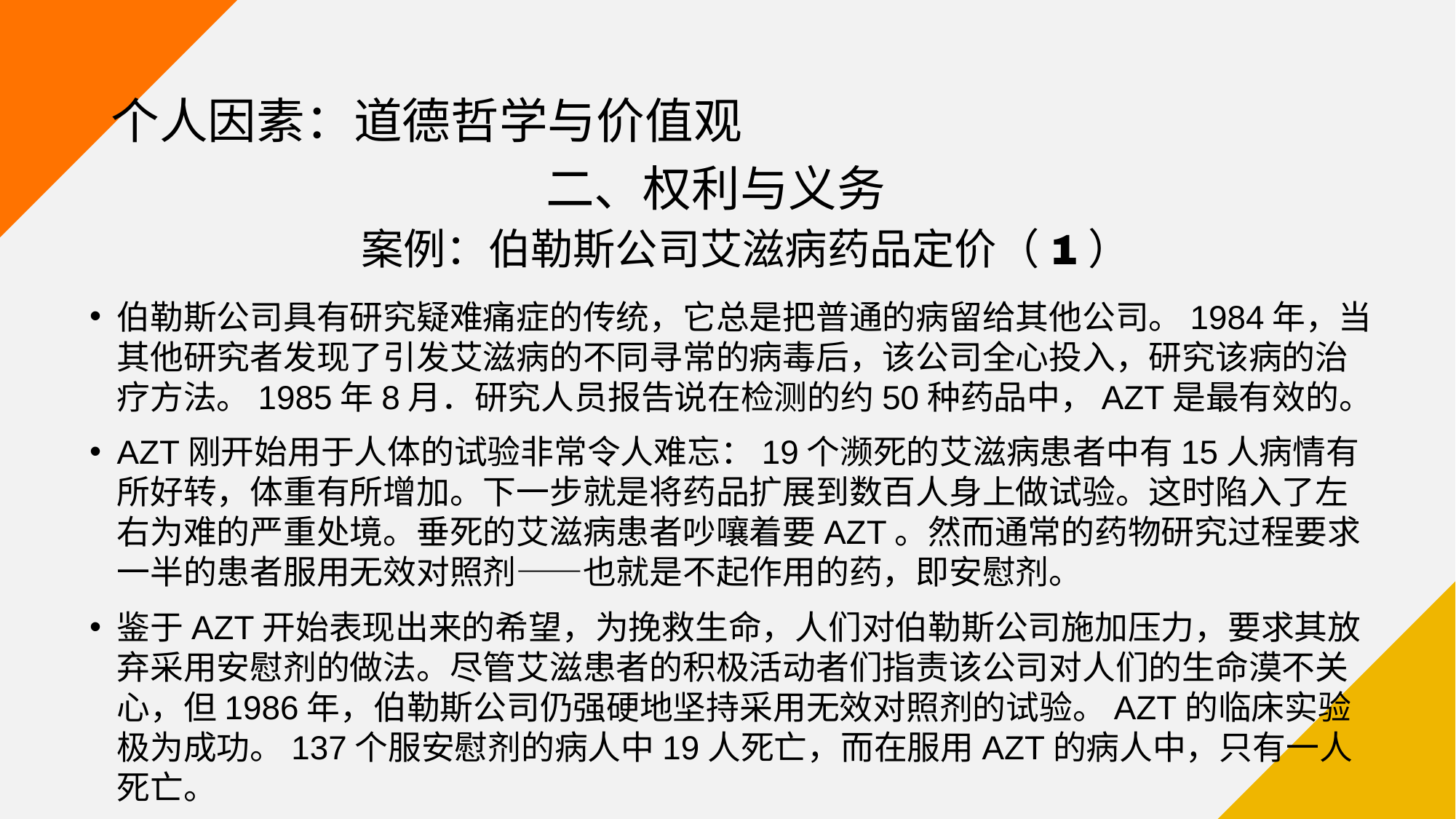

# 个人因素：道德哲学与价值观
二、权利与义务
案例：伯勒斯公司艾滋病药品定价（1）
伯勒斯公司具有研究疑难痛症的传统，它总是把普通的病留给其他公司。1984年，当其他研究者发现了引发艾滋病的不同寻常的病毒后，该公司全心投入，研究该病的治疗方法。1985年8月．研究人员报告说在检测的约50种药品中，AZT是最有效的。
AZT刚开始用于人体的试验非常令人难忘：19个濒死的艾滋病患者中有15人病情有所好转，体重有所增加。下一步就是将药品扩展到数百人身上做试验。这时陷入了左右为难的严重处境。垂死的艾滋病患者吵嚷着要AZT。然而通常的药物研究过程要求一半的患者服用无效对照剂——也就是不起作用的药，即安慰剂。
鉴于AZT开始表现出来的希望，为挽救生命，人们对伯勒斯公司施加压力，要求其放弃采用安慰剂的做法。尽管艾滋患者的积极活动者们指责该公司对人们的生命漠不关心，但1986年，伯勒斯公司仍强硬地坚持采用无效对照剂的试验。AZT的临床实验极为成功。137个服安慰剂的病人中19人死亡，而在服用AZT的病人中，只有一人死亡。